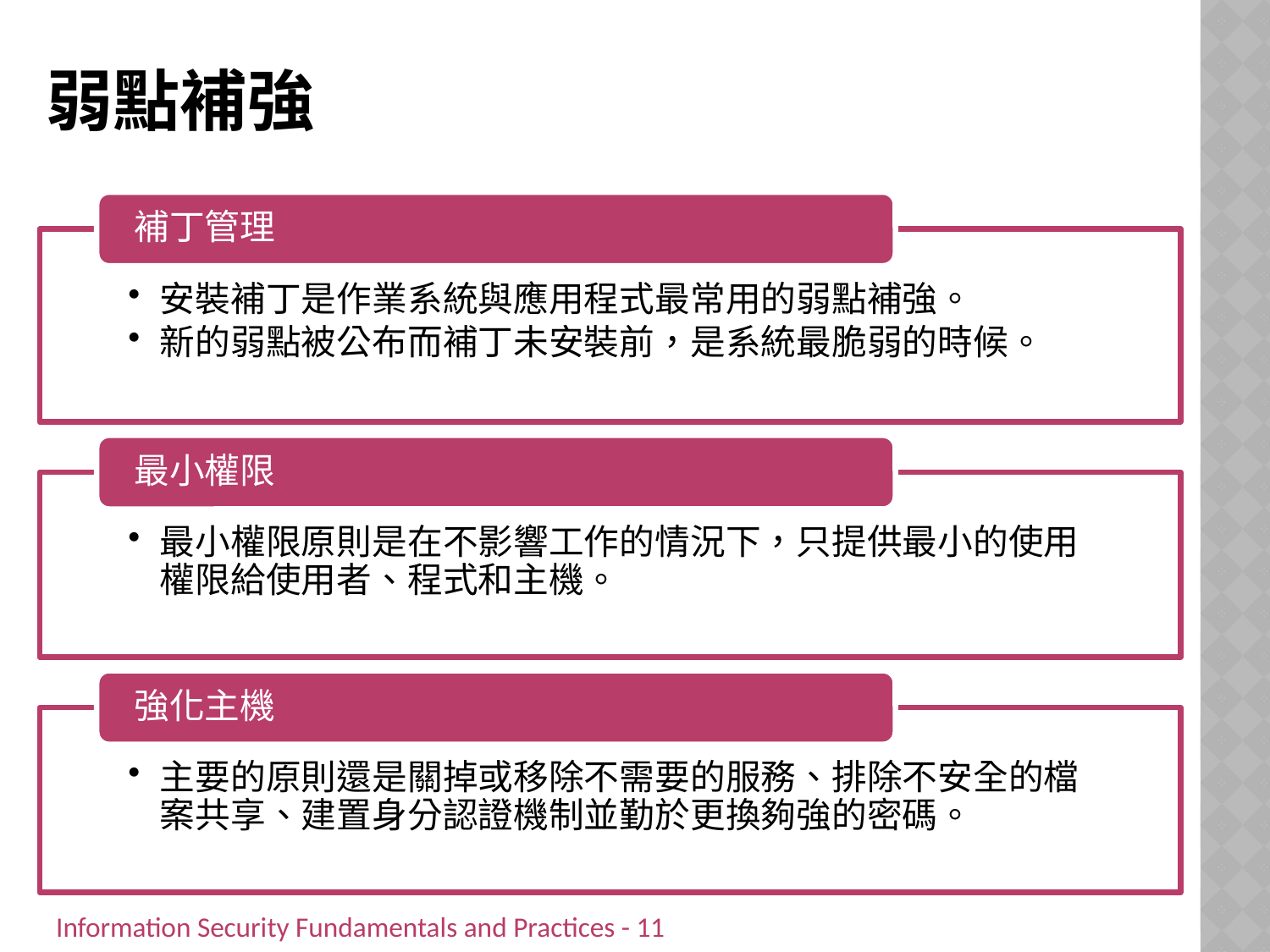

# 弱點補強
安裝補丁是作業系統與應用程式最常用的弱點補強。
新的弱點被公布而補丁未安裝前，是系統最脆弱的時候。
補丁管理
最小權限原則是在不影響工作的情況下，只提供最小的使用權限給使用者、程式和主機。
最小權限
主要的原則還是關掉或移除不需要的服務、排除不安全的檔案共享、建置身分認證機制並勤於更換夠強的密碼。
強化主機